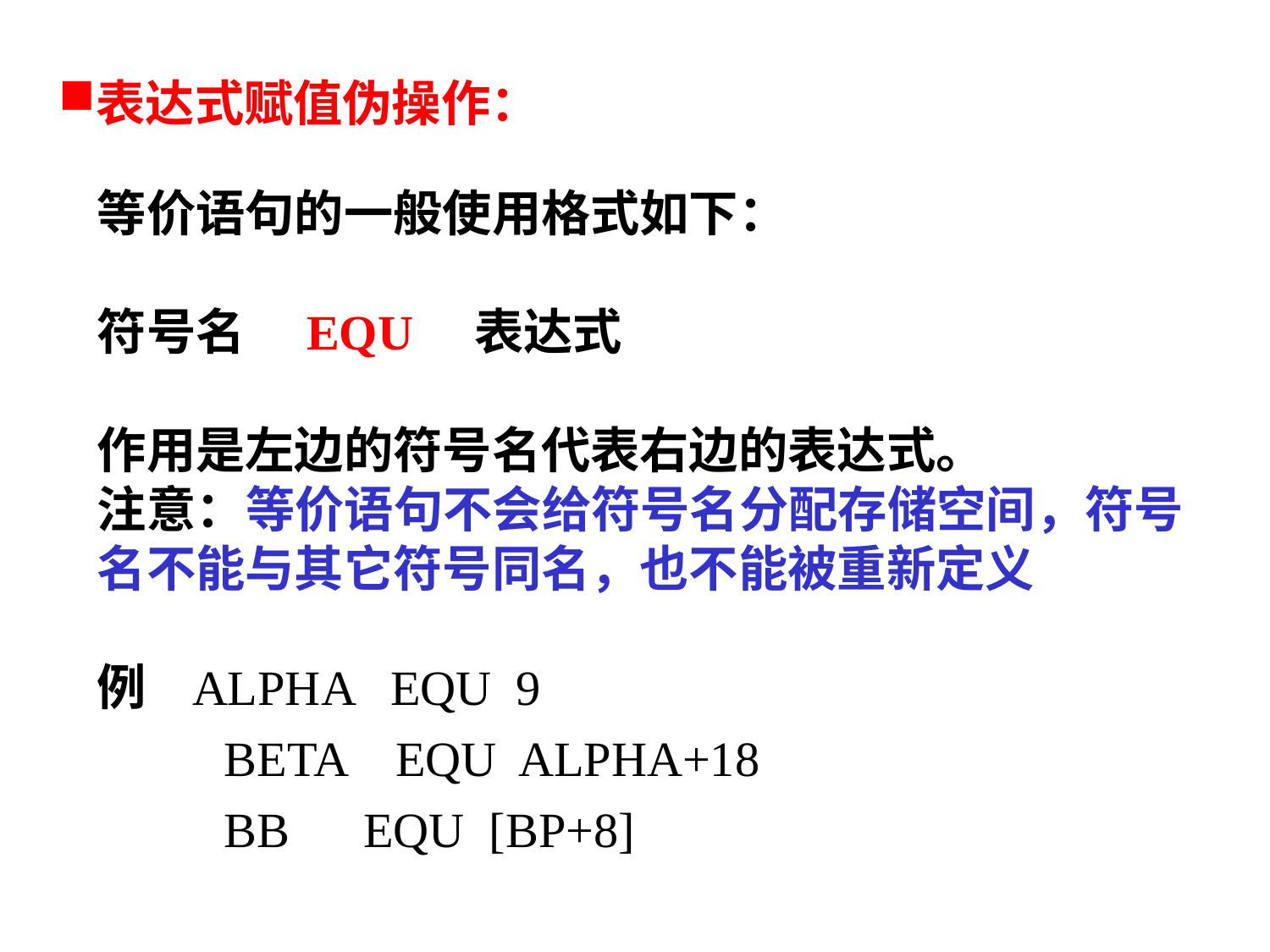

表达式赋值伪操作：
等价语句的一般使用格式如下：

符号名　EQU　表达式

作用是左边的符号名代表右边的表达式。
注意：等价语句不会给符号名分配存储空间，符号名不能与其它符号同名，也不能被重新定义

例   ALPHA   EQU  9
BETA    EQU  ALPHA+18
BB      EQU  [BP+8]